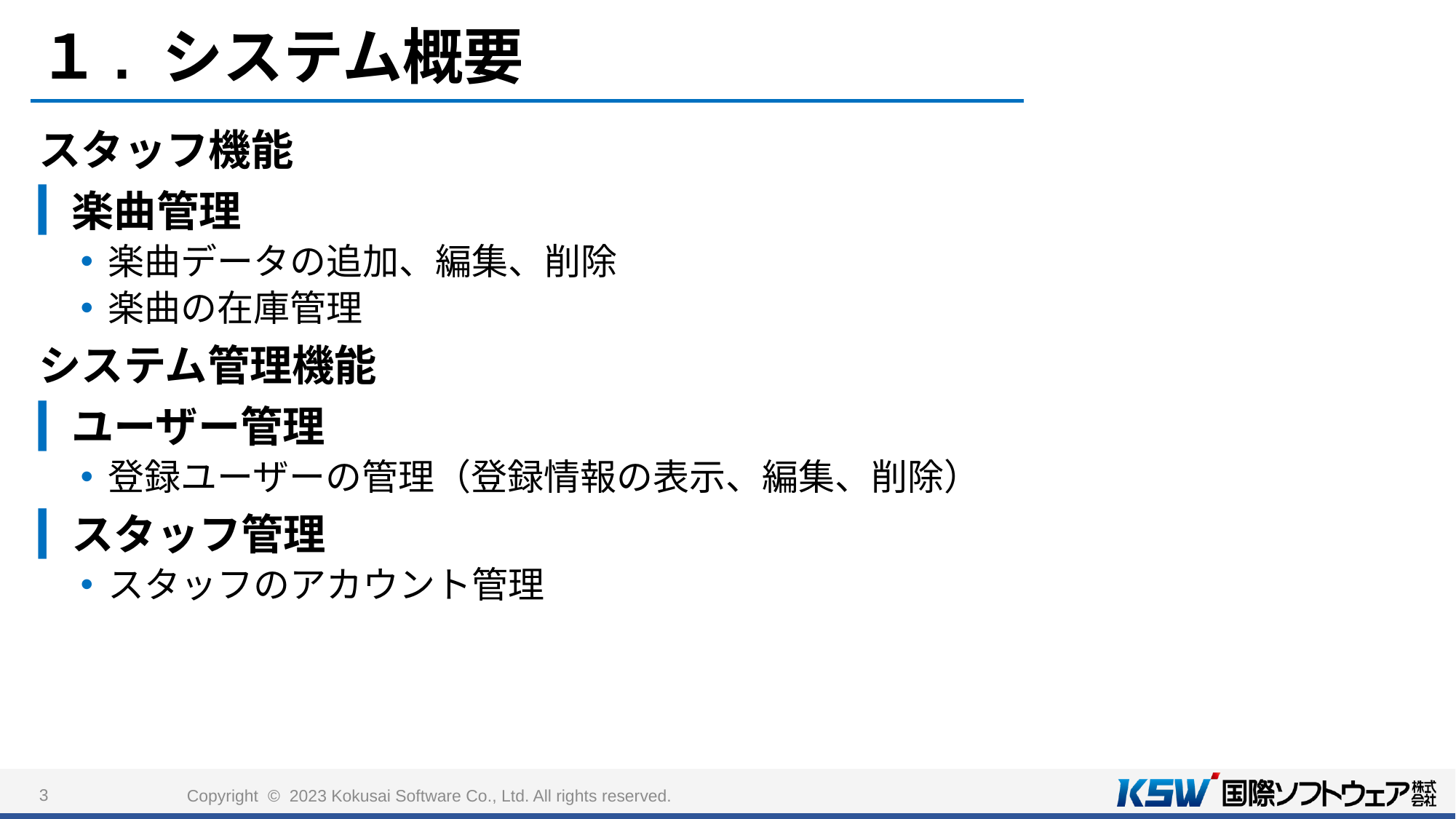

# １. システム概要
スタッフ機能
楽曲管理
楽曲データの追加、編集、削除
楽曲の在庫管理
システム管理機能
ユーザー管理
登録ユーザーの管理（登録情報の表示、編集、削除）
スタッフ管理
スタッフのアカウント管理